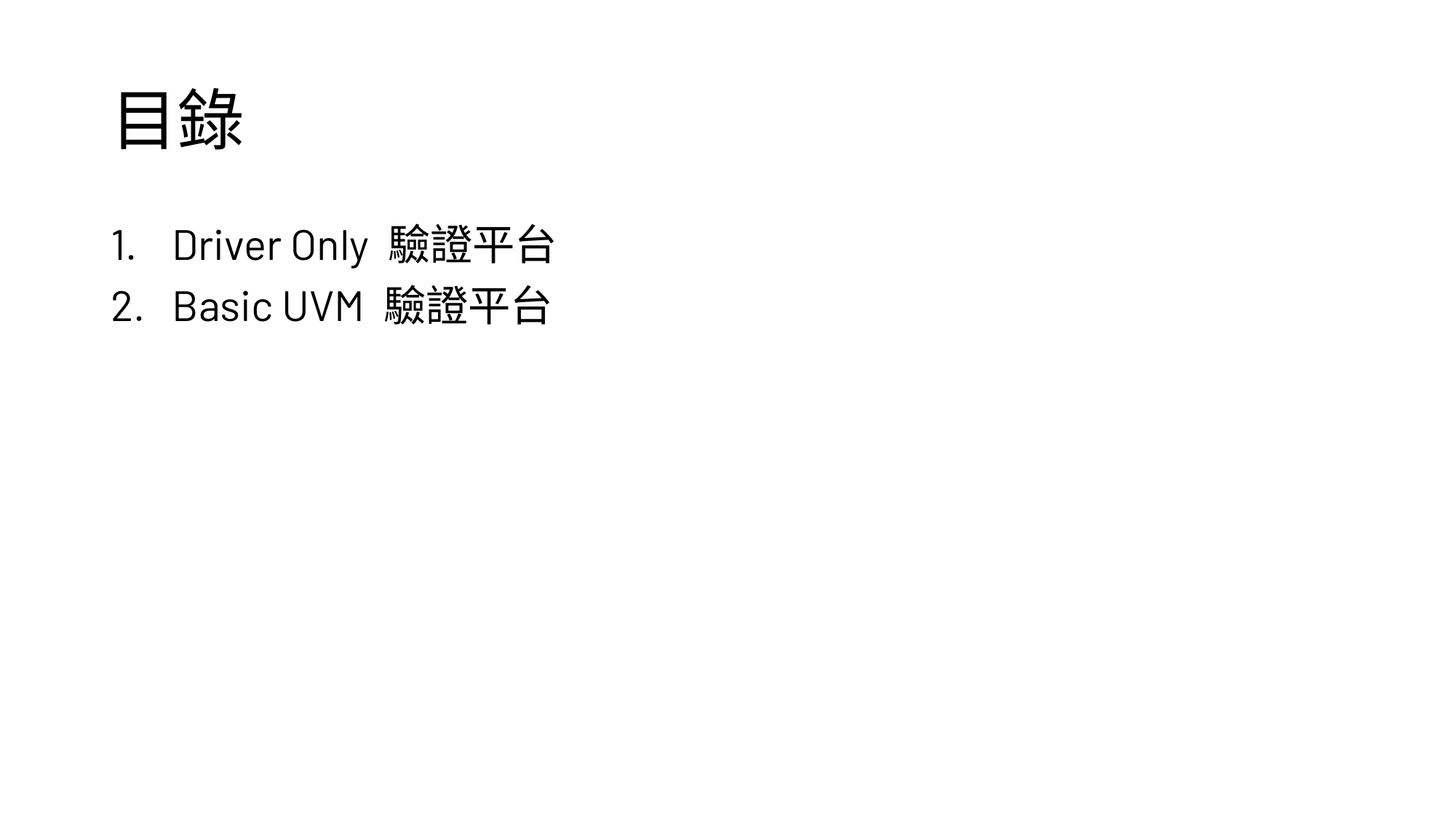

# 目錄
Driver Only 驗證平台
Basic UVM 驗證平台